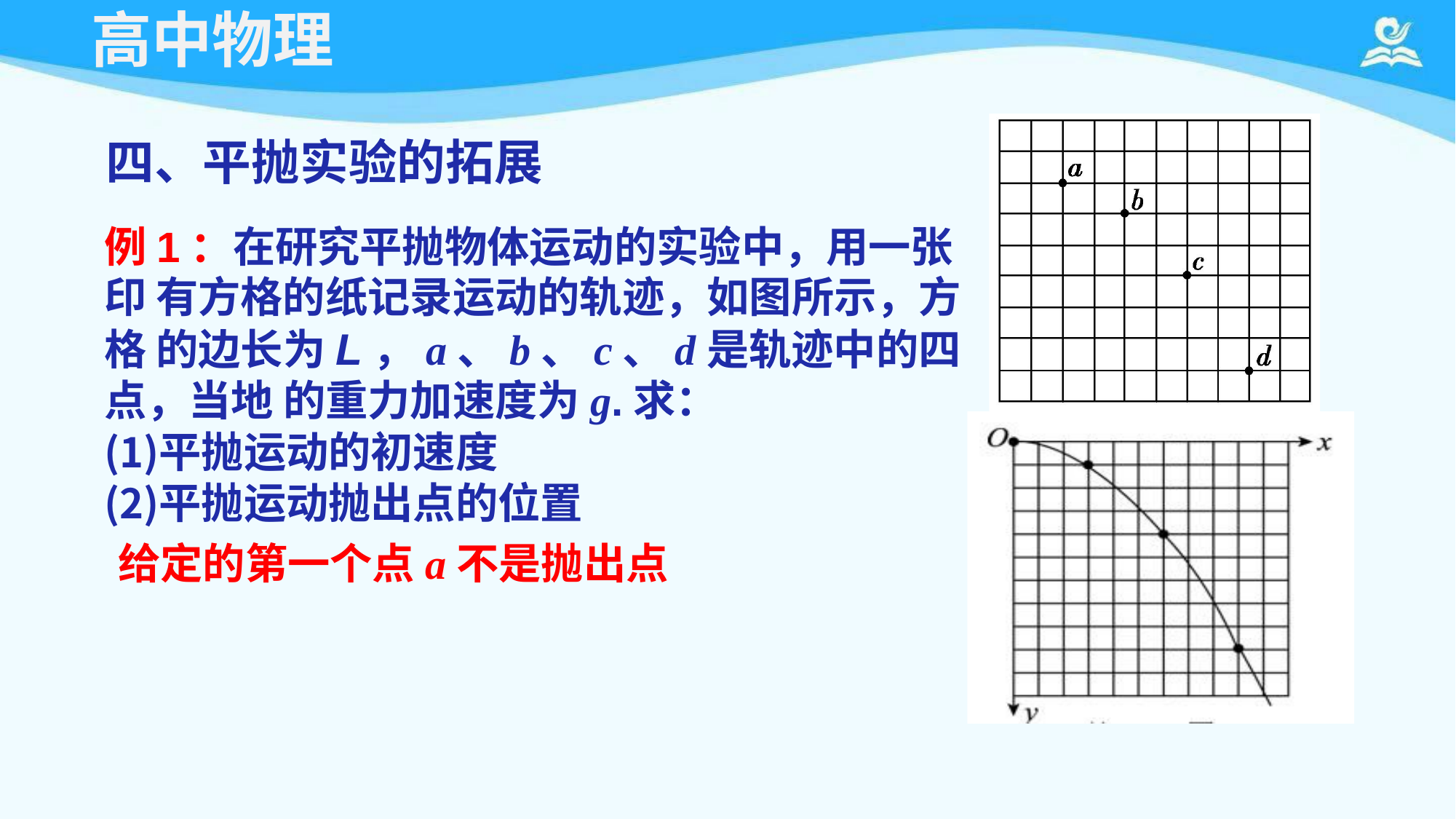

# 高中物理

四、平抛实验的拓展
例1：在研究平抛物体运动的实验中，用一张印 有方格的纸记录运动的轨迹，如图所示，方格 的边长为L，a、b、c、d是轨迹中的四点，当地 的重力加速度为g.求：
平抛运动的初速度
平抛运动抛出点的位置
给定的第一个点a不是抛出点